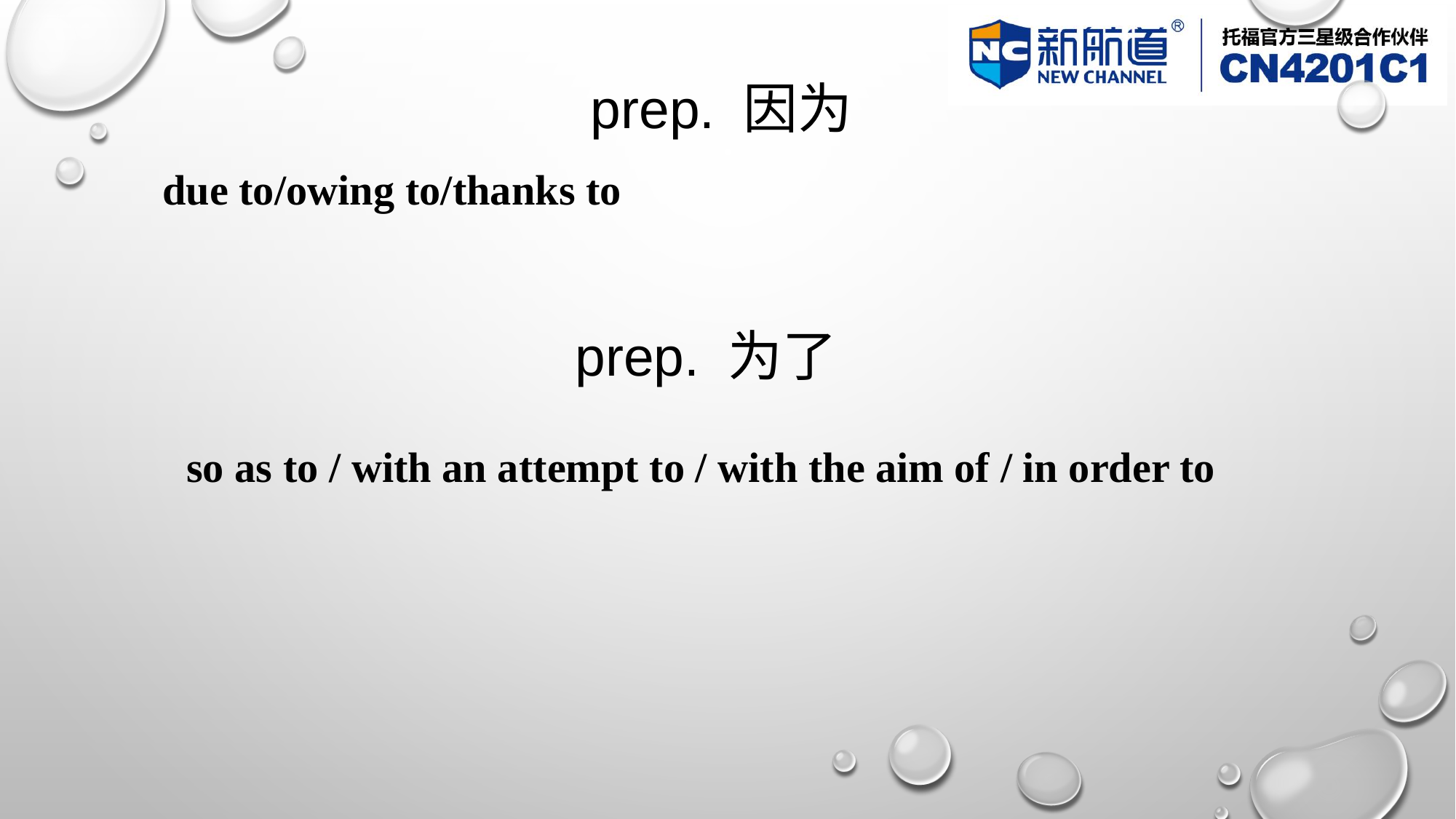

# prep. 因为
  due to/owing to/thanks to
prep. 为了
so as to / with an attempt to / with the aim of / in order to